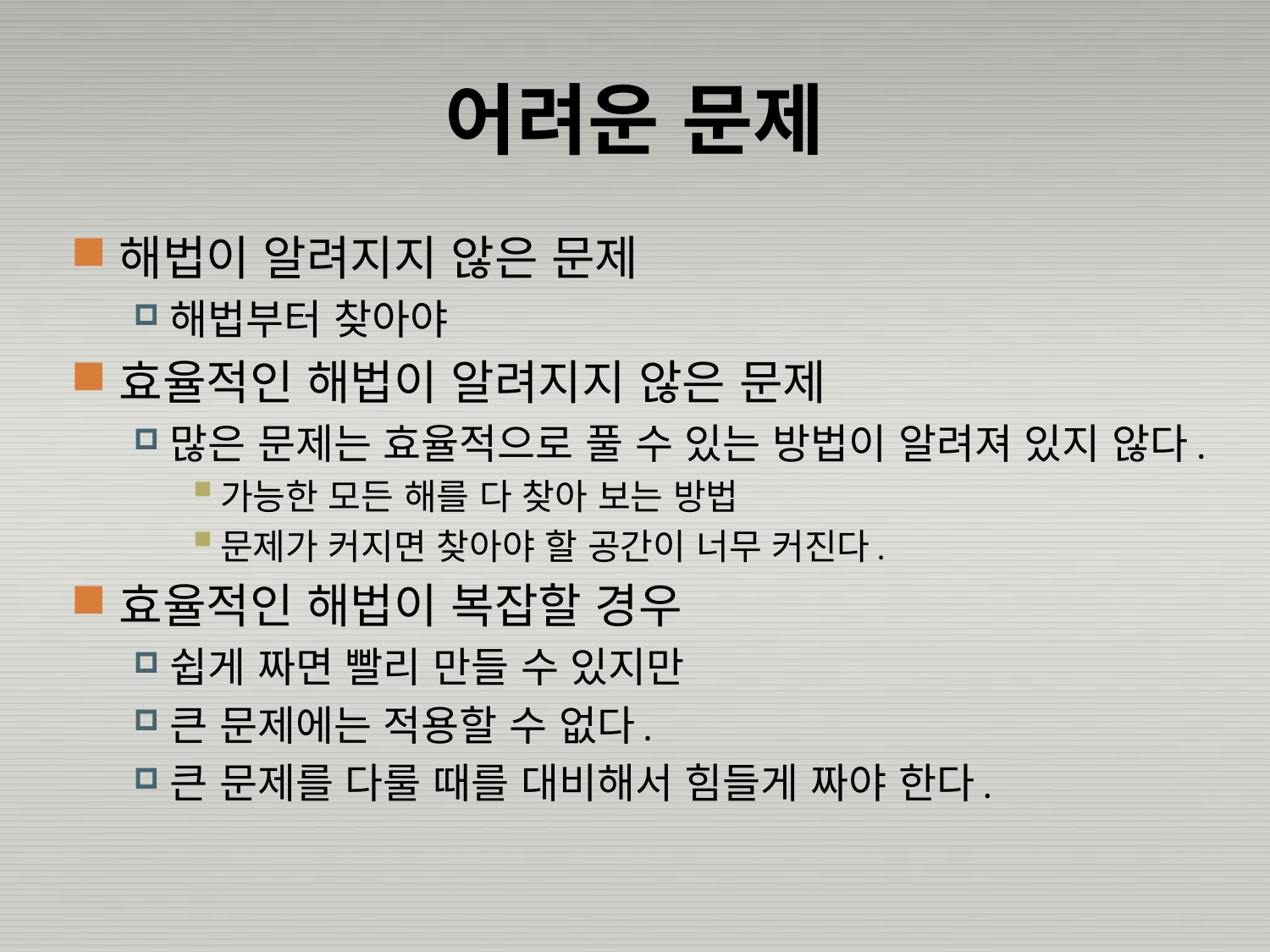

# 어려운 문제
해법이 알려지지 않은 문제
해법부터 찾아야
효율적인 해법이 알려지지 않은 문제
많은 문제는 효율적으로 풀 수 있는 방법이 알려져 있지 않다.
가능한 모든 해를 다 찾아 보는 방법
문제가 커지면 찾아야 할 공간이 너무 커진다.
효율적인 해법이 복잡할 경우
쉽게 짜면 빨리 만들 수 있지만
큰 문제에는 적용할 수 없다.
큰 문제를 다룰 때를 대비해서 힘들게 짜야 한다.